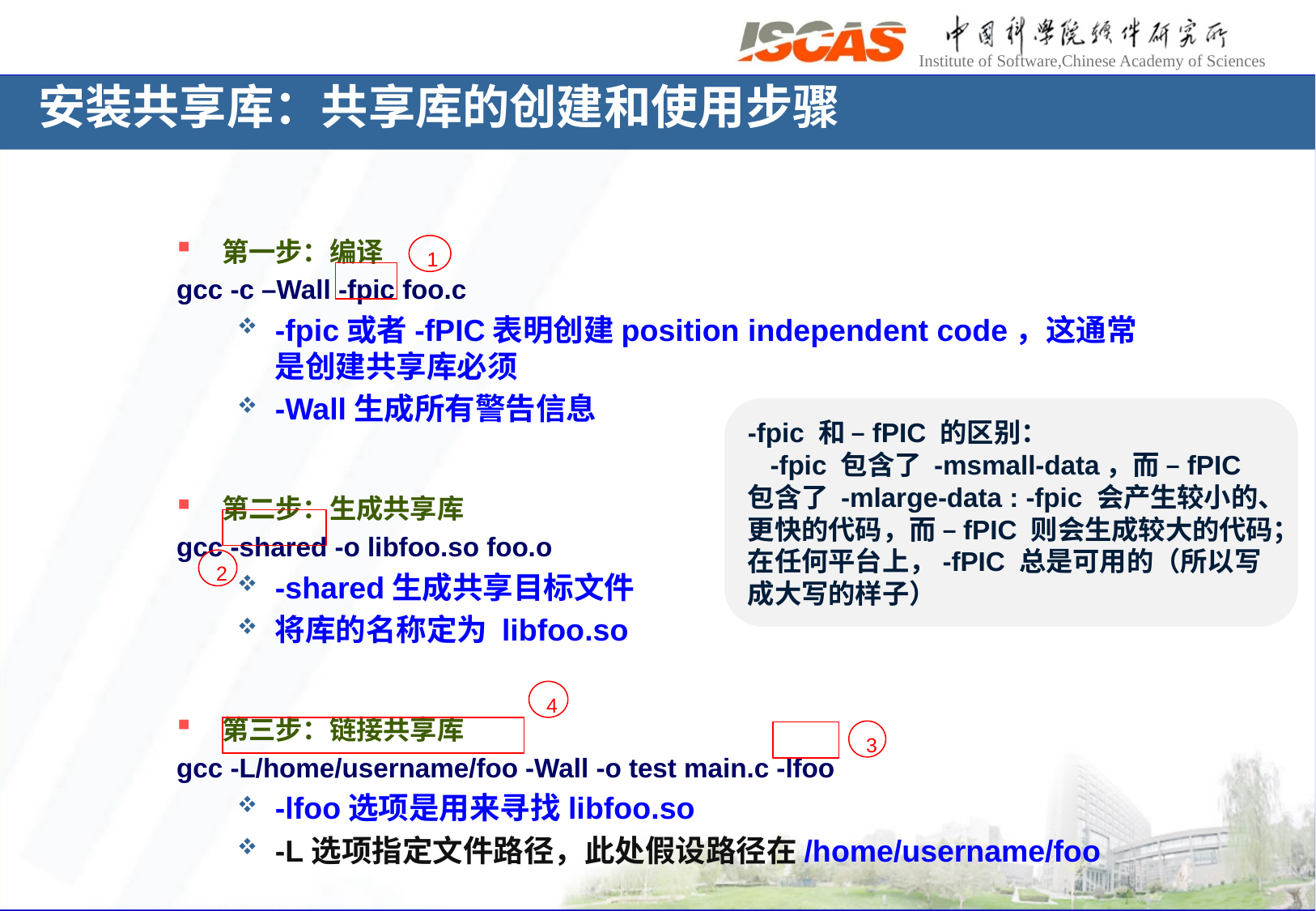

安装共享库：共享库的创建和使用步骤
第一步：编译
gcc -c –Wall -fpic foo.c
-fpic或者-fPIC表明创建position independent code，这通常是创建共享库必须
-Wall生成所有警告信息

第二步：生成共享库
gcc -shared -o libfoo.so foo.o
-shared生成共享目标文件
将库的名称定为 libfoo.so

第三步：链接共享库
gcc -L/home/username/foo -Wall -o test main.c -lfoo
-lfoo选项是用来寻找libfoo.so
-L选项指定文件路径，此处假设路径在/home/username/foo
1

-fpic 和 –fPIC 的区别：
   -fpic 包含了 -msmall-data，而 –fPIC 包含了 -mlarge-data : -fpic 会产生较小的、更快的代码，而 –fPIC 则会生成较大的代码；在任何平台上，-fPIC 总是可用的（所以写成大写的样子）

2
4

3